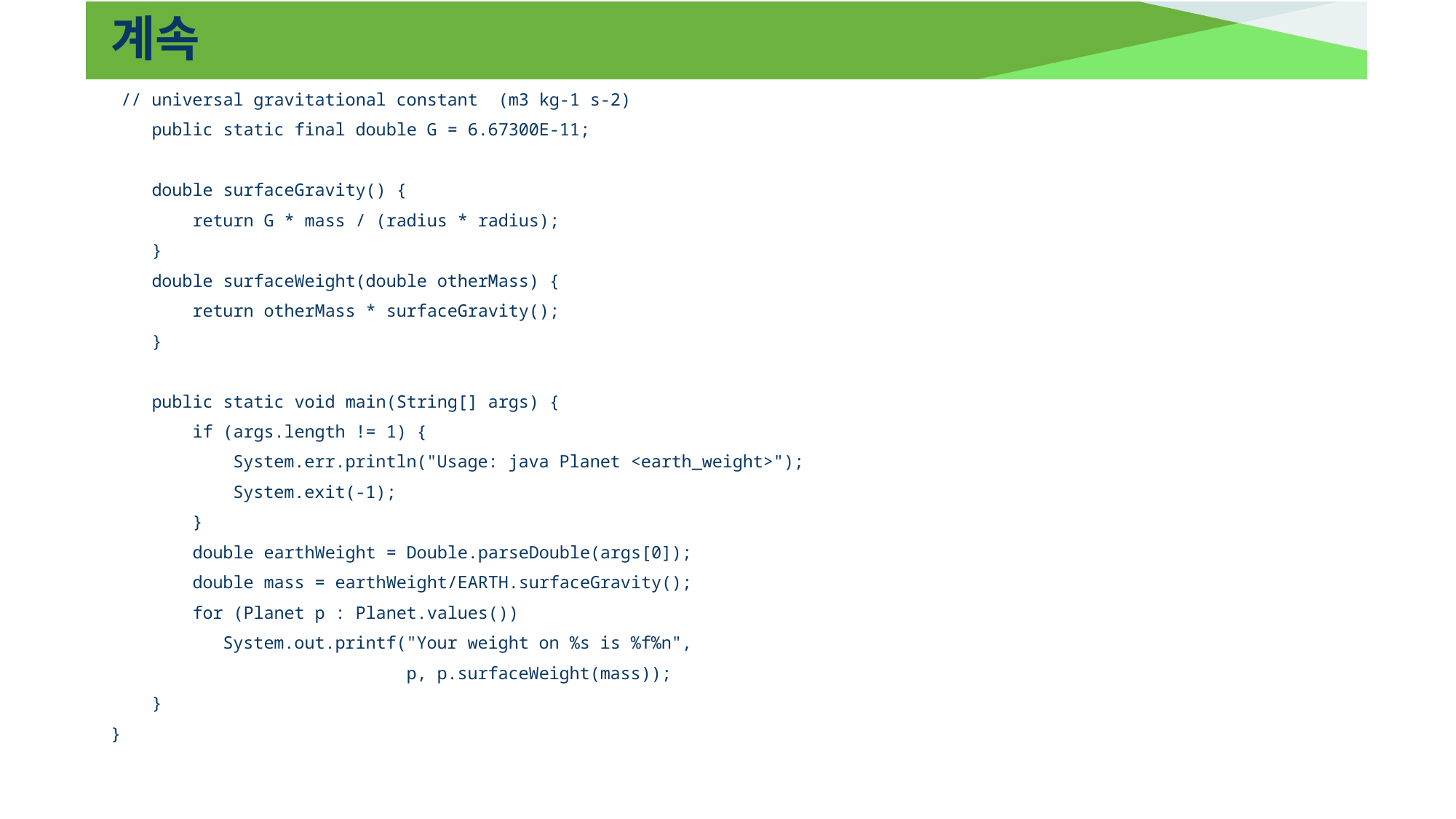

# 계속
 // universal gravitational constant  (m3 kg-1 s-2)
    public static final double G = 6.67300E-11;

    double surfaceGravity() {
        return G * mass / (radius * radius);
    }
    double surfaceWeight(double otherMass) {
        return otherMass * surfaceGravity();
    }

    public static void main(String[] args) {
        if (args.length != 1) {
            System.err.println("Usage: java Planet <earth_weight>");
            System.exit(-1);
        }
        double earthWeight = Double.parseDouble(args[0]);
        double mass = earthWeight/EARTH.surfaceGravity();
        for (Planet p : Planet.values())
           System.out.printf("Your weight on %s is %f%n",
                             p, p.surfaceWeight(mass));
    }
}